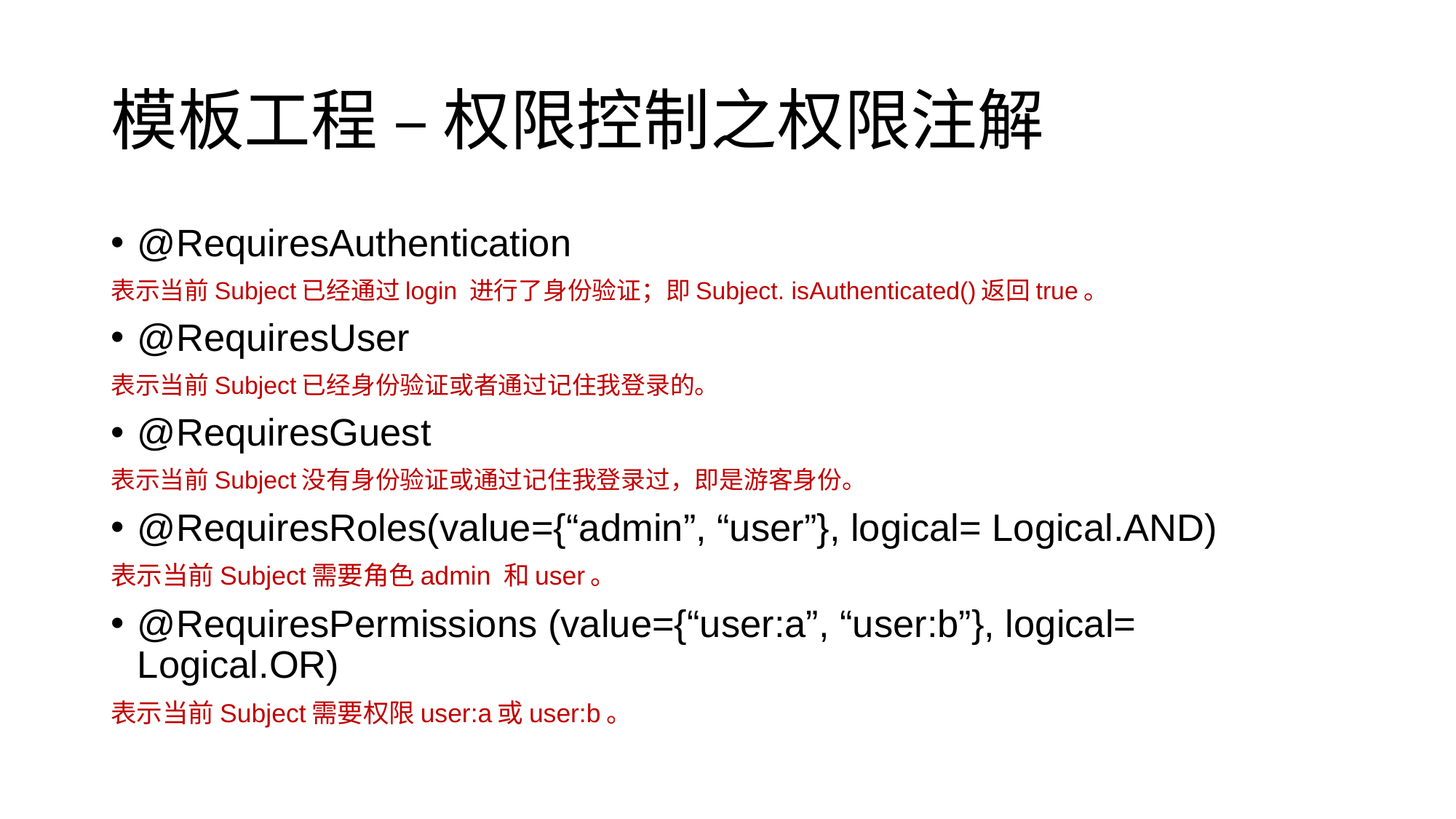

# 模板工程 – 权限控制之权限注解
@RequiresAuthentication
表示当前Subject已经通过login 进行了身份验证；即Subject. isAuthenticated()返回true。
@RequiresUser
表示当前Subject已经身份验证或者通过记住我登录的。
@RequiresGuest
表示当前Subject没有身份验证或通过记住我登录过，即是游客身份。
@RequiresRoles(value={“admin”, “user”}, logical= Logical.AND)
表示当前Subject需要角色admin 和user。
@RequiresPermissions (value={“user:a”, “user:b”}, logical= Logical.OR)
表示当前Subject需要权限user:a或user:b。